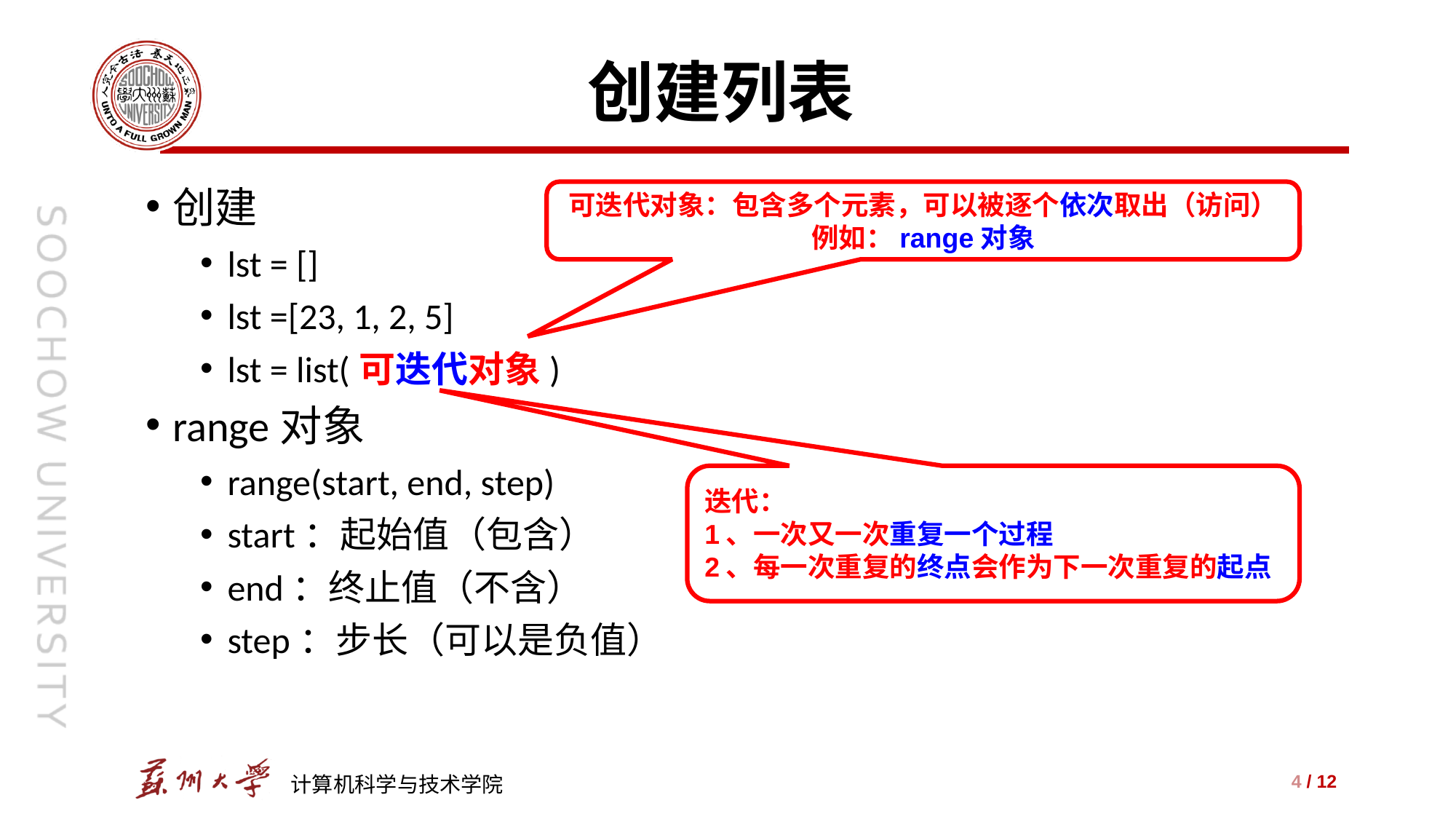

# 创建列表
创建
lst = []
lst =[23, 1, 2, 5]
lst = list(可迭代对象)
range对象
range(start, end, step)
start：起始值（包含）
end：终止值（不含）
step：步长（可以是负值）
可迭代对象：包含多个元素，可以被逐个依次取出（访问）
例如：range对象
迭代：
1、一次又一次重复一个过程
2、每一次重复的终点会作为下一次重复的起点
4